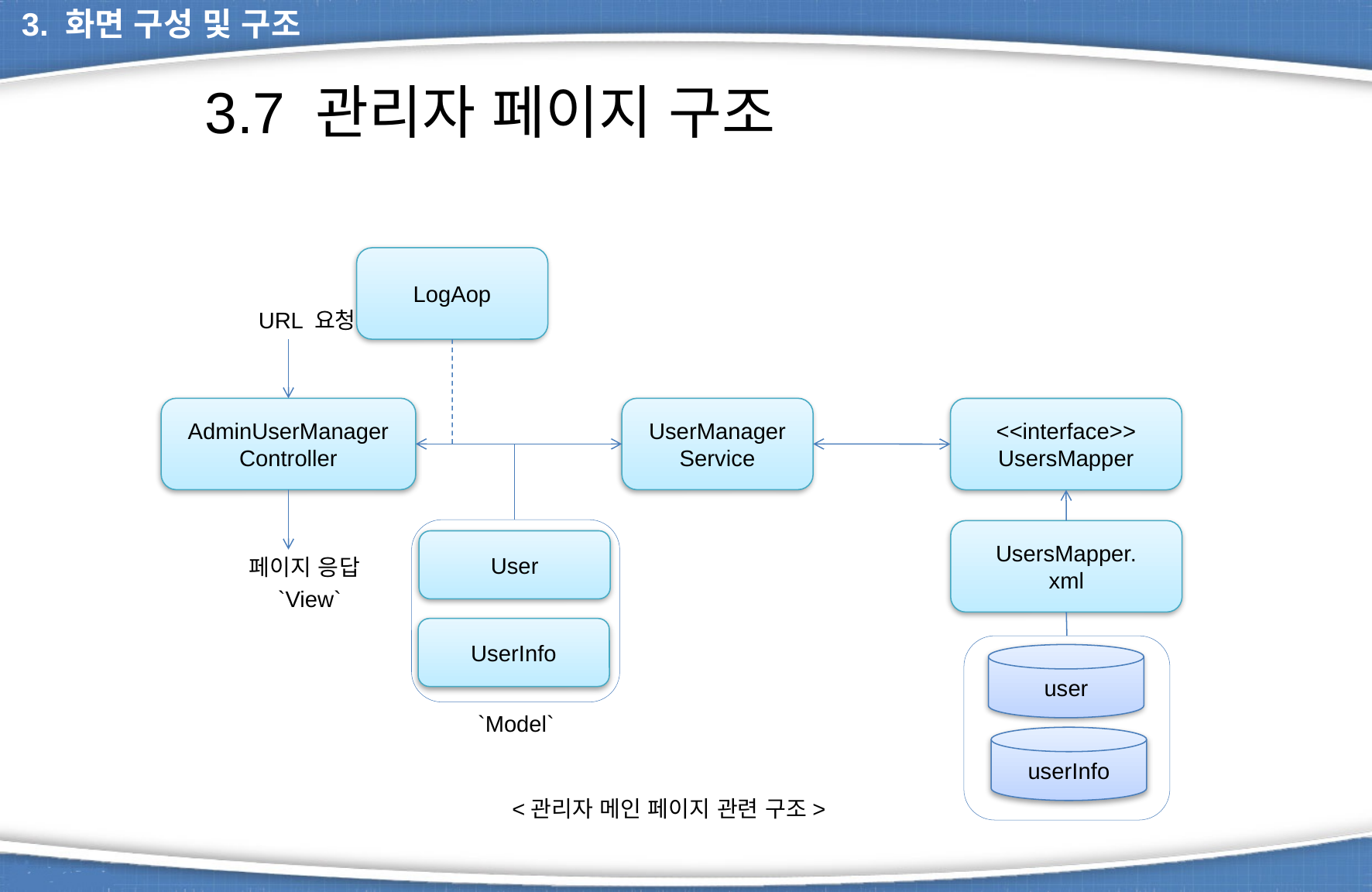

3. 화면 구성 및 구조
3.7 관리자 페이지 구조
LogAop
URL 요청
AdminUserManager
Controller
UserManager
Service
<<interface>>
UsersMapper

UsersMapper.
xml
User
페이지 응답
`View`
UserInfo

user
`Model`
userInfo
<관리자 메인 페이지 관련 구조>